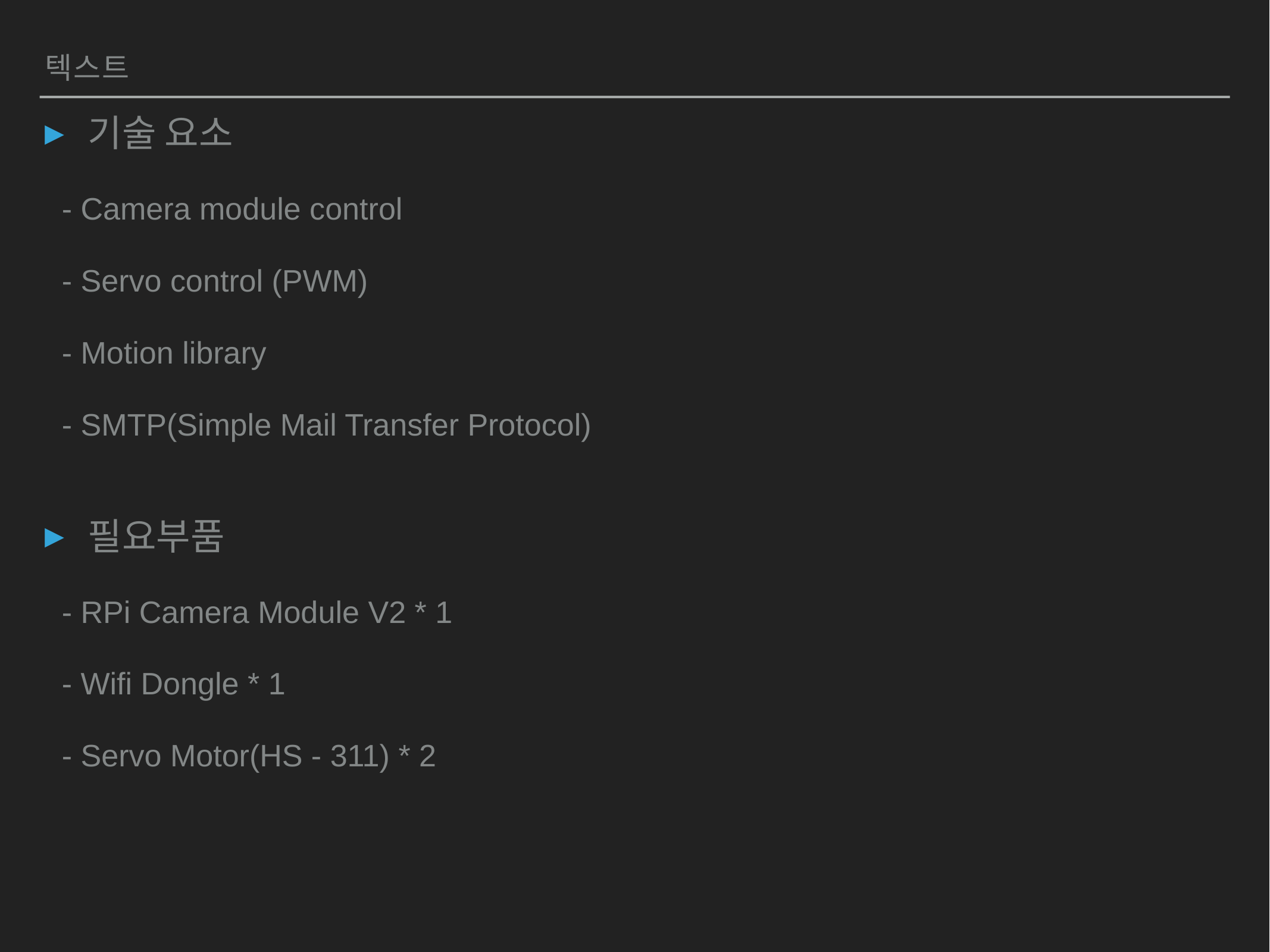

텍스트
기술 요소
  - Camera module control
  - Servo control (PWM)
  - Motion library
  - SMTP(Simple Mail Transfer Protocol)

필요부품
  - RPi Camera Module V2 * 1
  - Wifi Dongle * 1
  - Servo Motor(HS - 311) * 2